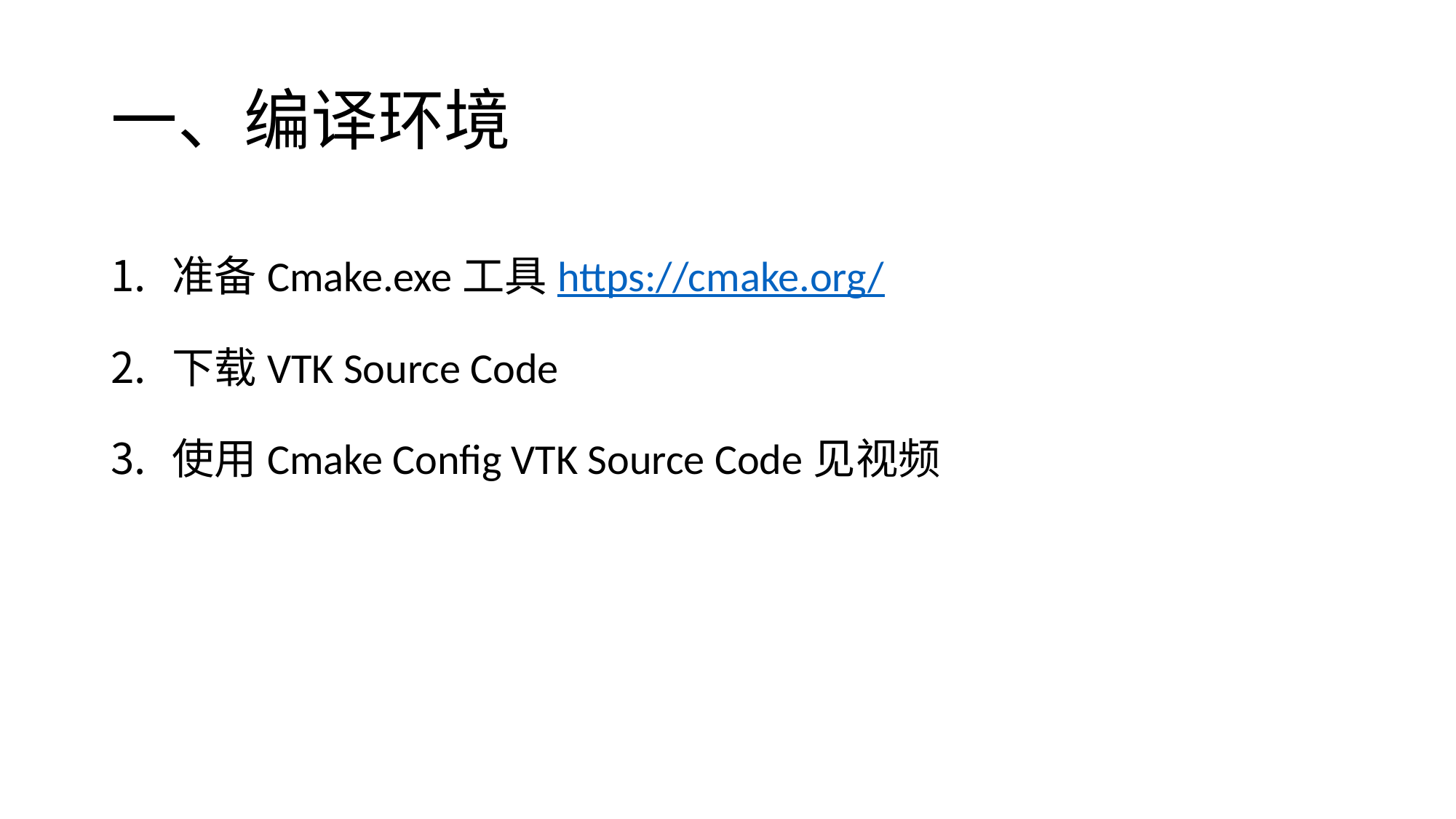

# 一、编译环境
准备Cmake.exe工具https://cmake.org/
下载VTK Source Code
使用Cmake Config VTK Source Code见视频